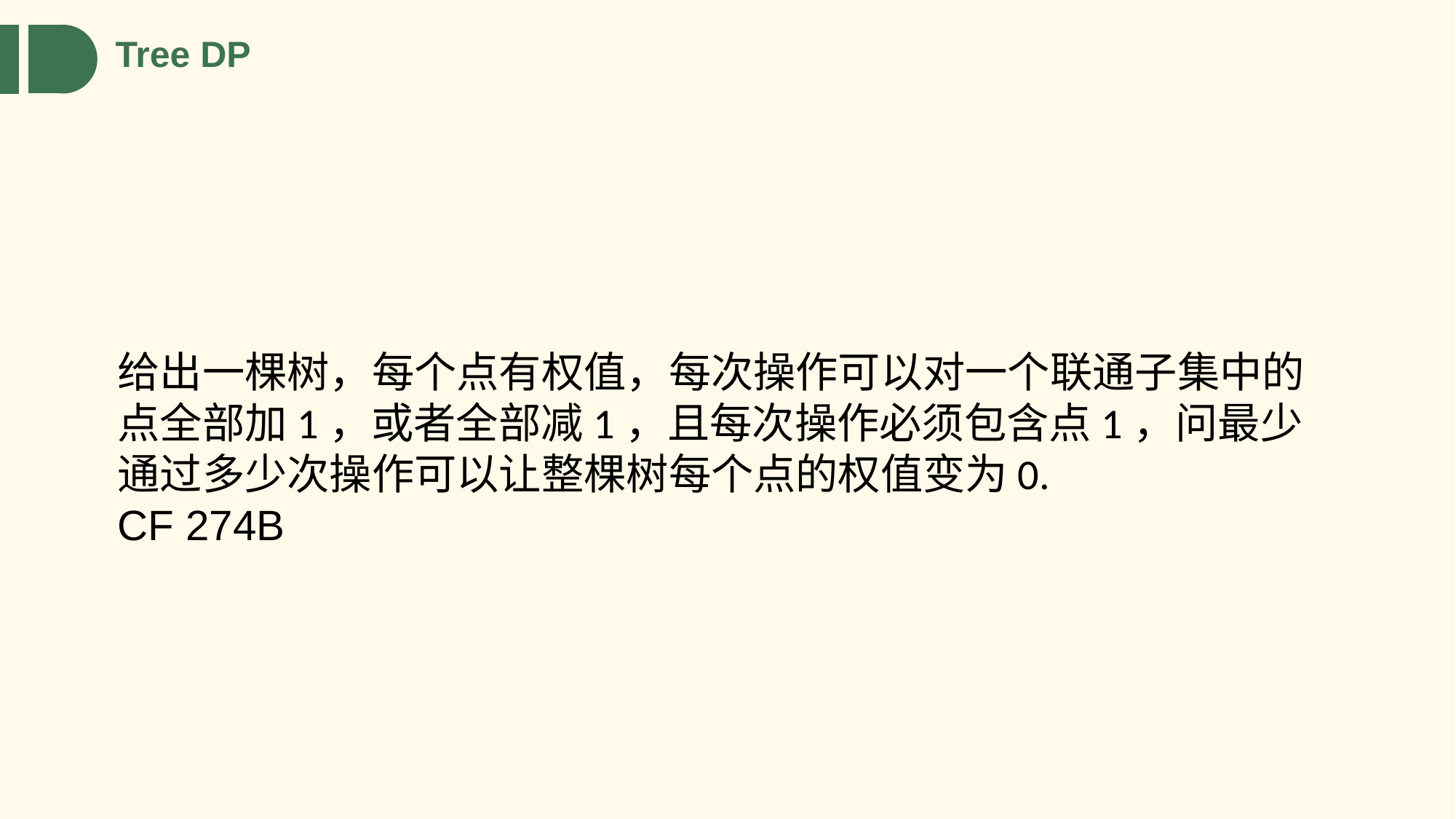

Tree DP
给出一棵树，每个点有权值，每次操作可以对一个联通子集中的点全部加1，或者全部减1，且每次操作必须包含点1，问最少通过多少次操作可以让整棵树每个点的权值变为0.
CF 274B